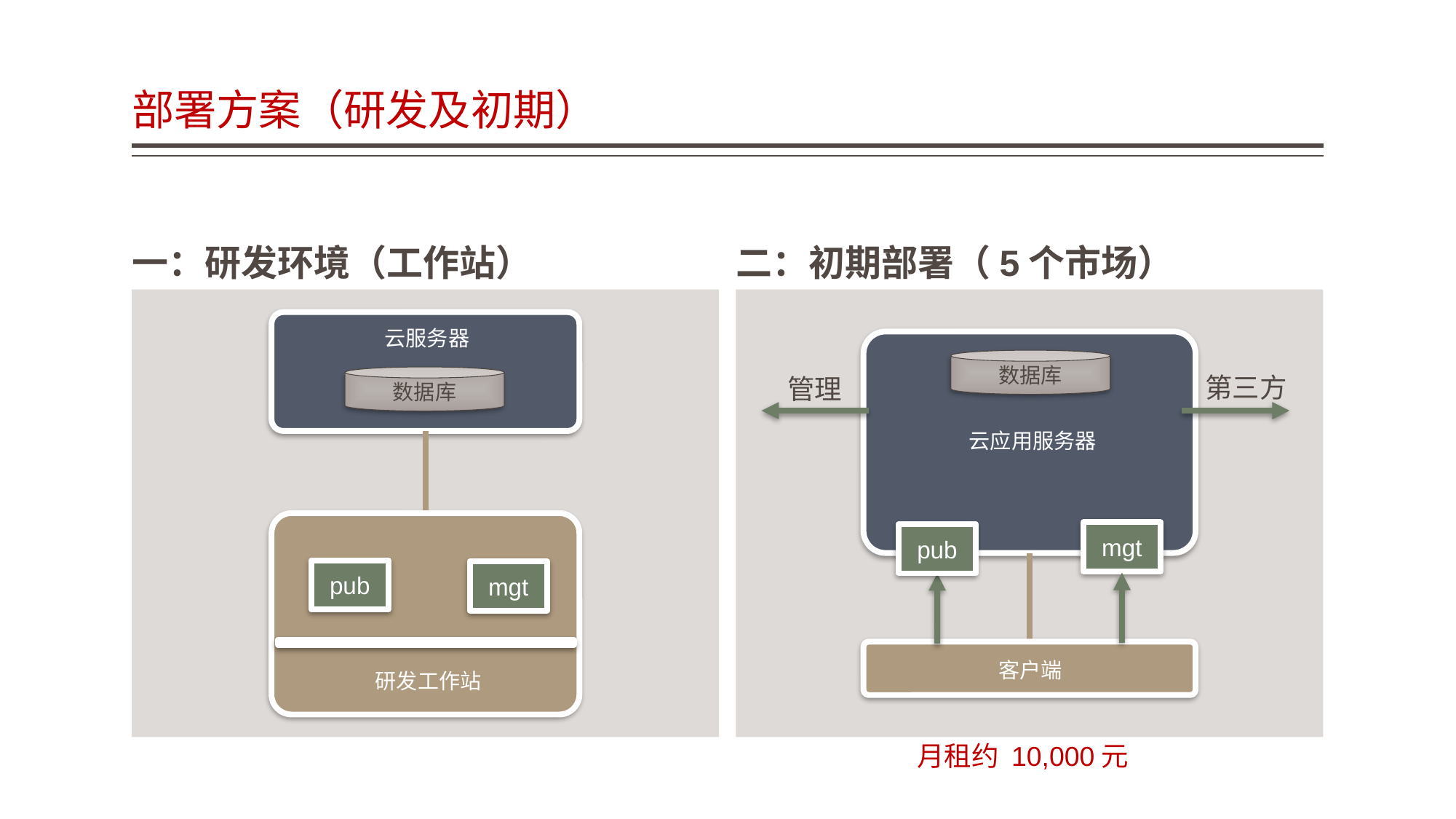

# 部署方案（研发及初期）
一：研发环境（工作站）
二：初期部署（5个市场）
云服务器
研发工作站
云应用服务器
客户端
数据库
第三方
管理
数据库
mgt
pub
pub
mgt

月租约 10,000元